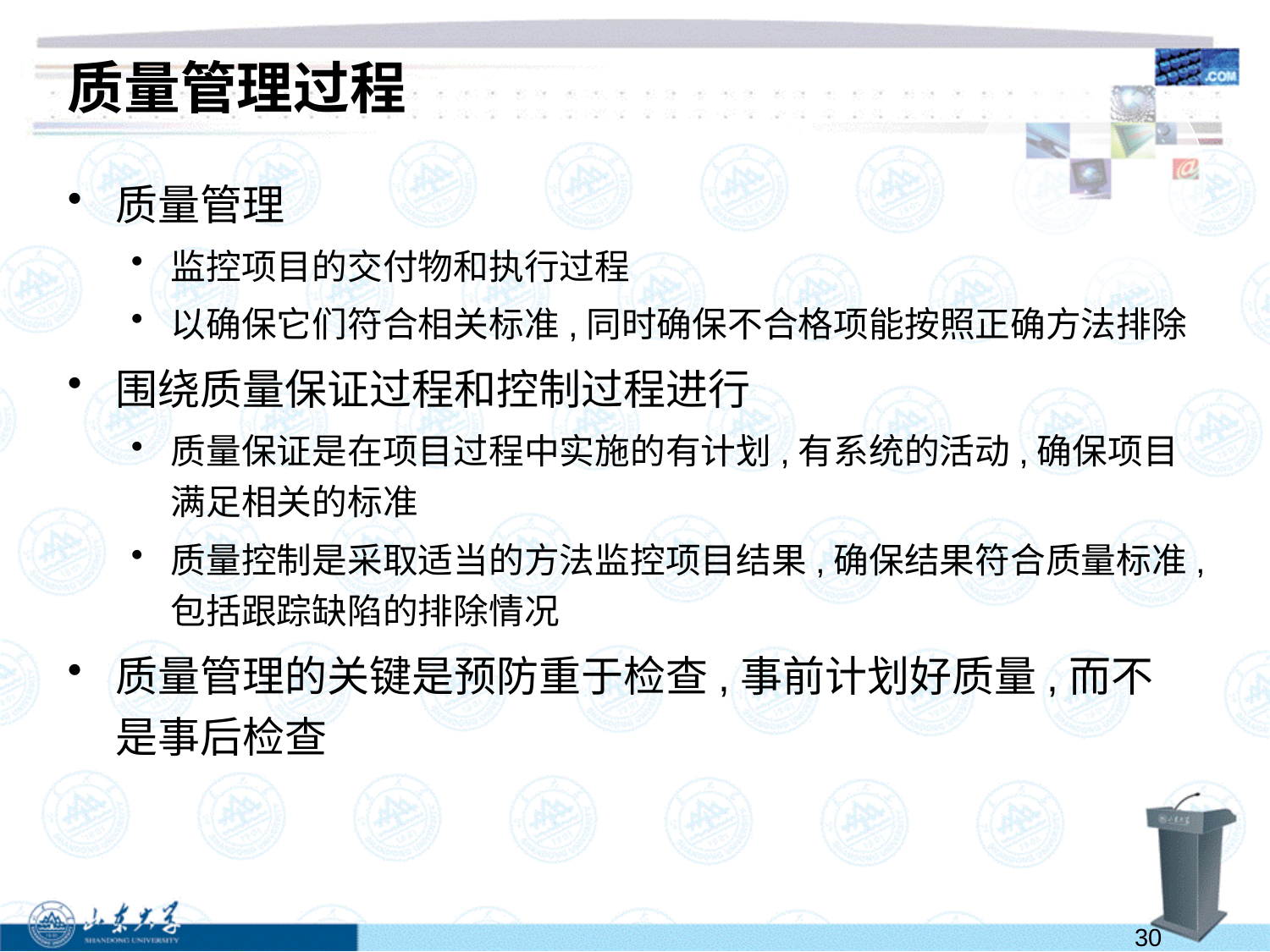

# 质量管理过程
质量管理
监控项目的交付物和执行过程
以确保它们符合相关标准,同时确保不合格项能按照正确方法排除
围绕质量保证过程和控制过程进行
质量保证是在项目过程中实施的有计划,有系统的活动,确保项目满足相关的标准
质量控制是采取适当的方法监控项目结果,确保结果符合质量标准,包括跟踪缺陷的排除情况
质量管理的关键是预防重于检查,事前计划好质量,而不是事后检查
30